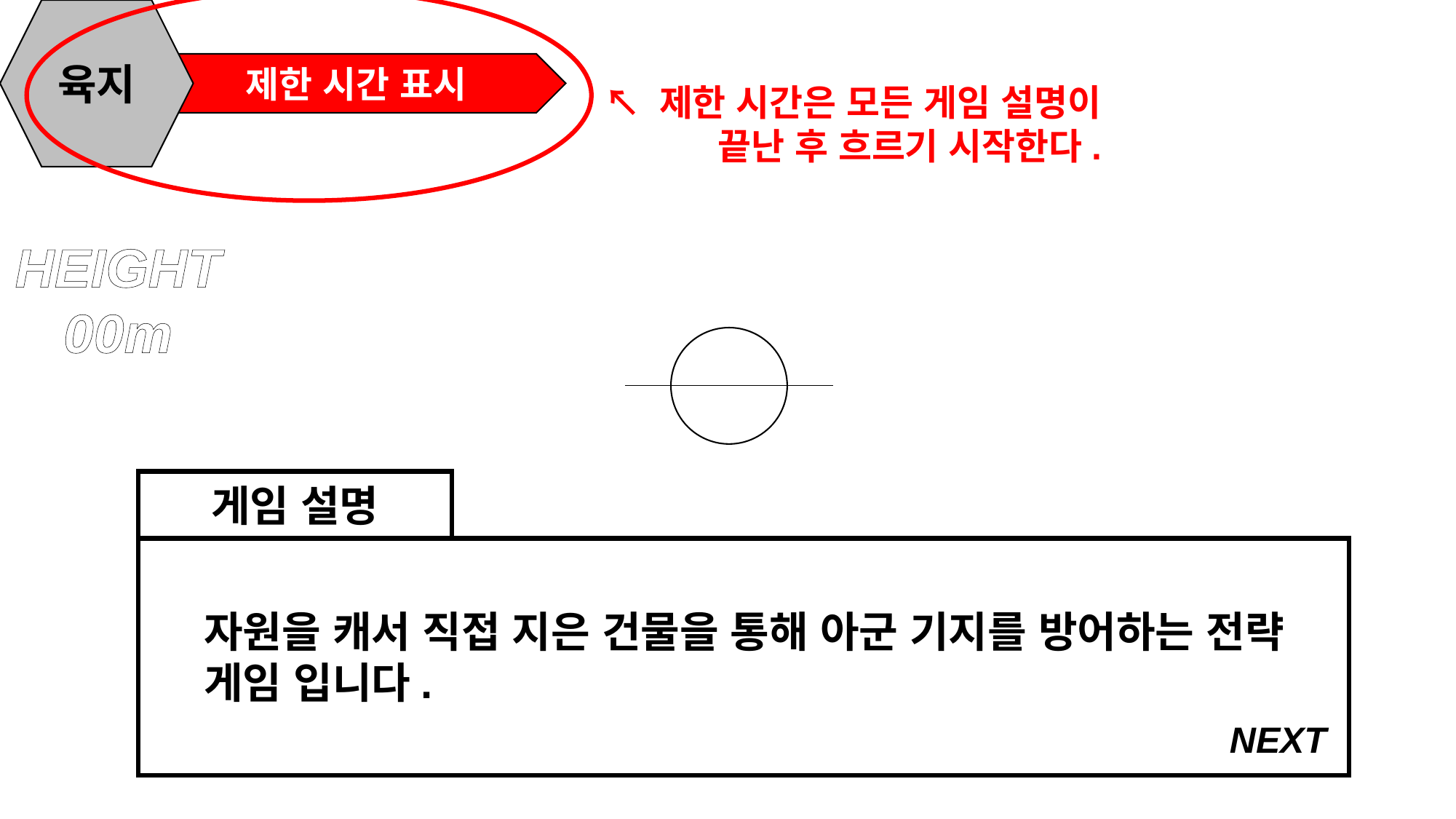

육지

제한 시간 표시
↖ 제한 시간은 모든 게임 설명이 끝난 후 흐르기 시작한다.
HEIGHT
00m

게임 설명

자원을 캐서 직접 지은 건물을 통해 아군 기지를 방어하는 전략 게임 입니다.
NEXT